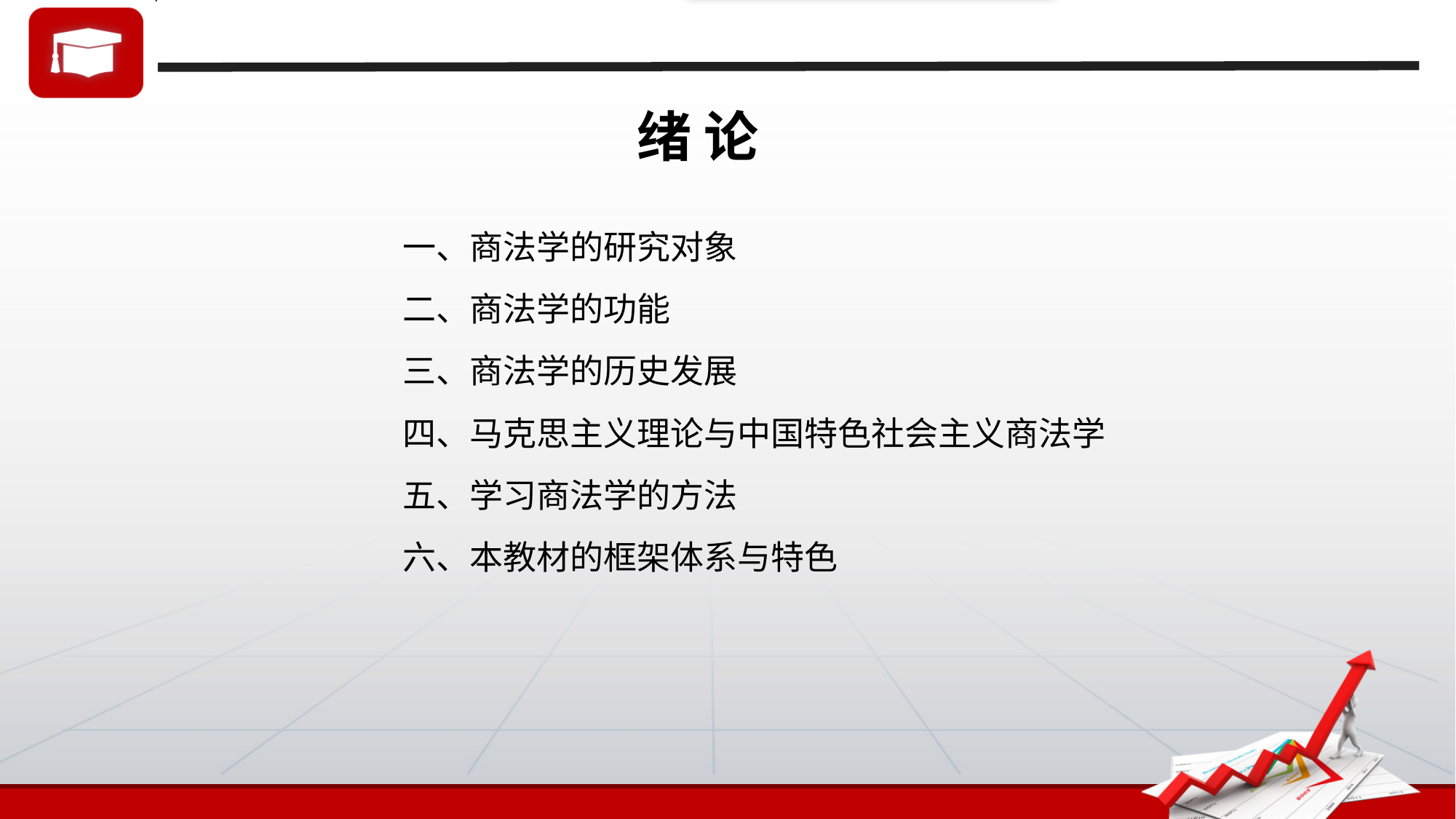

# 绪 论
一、商法学的研究对象
二、商法学的功能
三、商法学的历史发展
四、马克思主义理论与中国特色社会主义商法学
五、学习商法学的方法
六、本教材的框架体系与特色